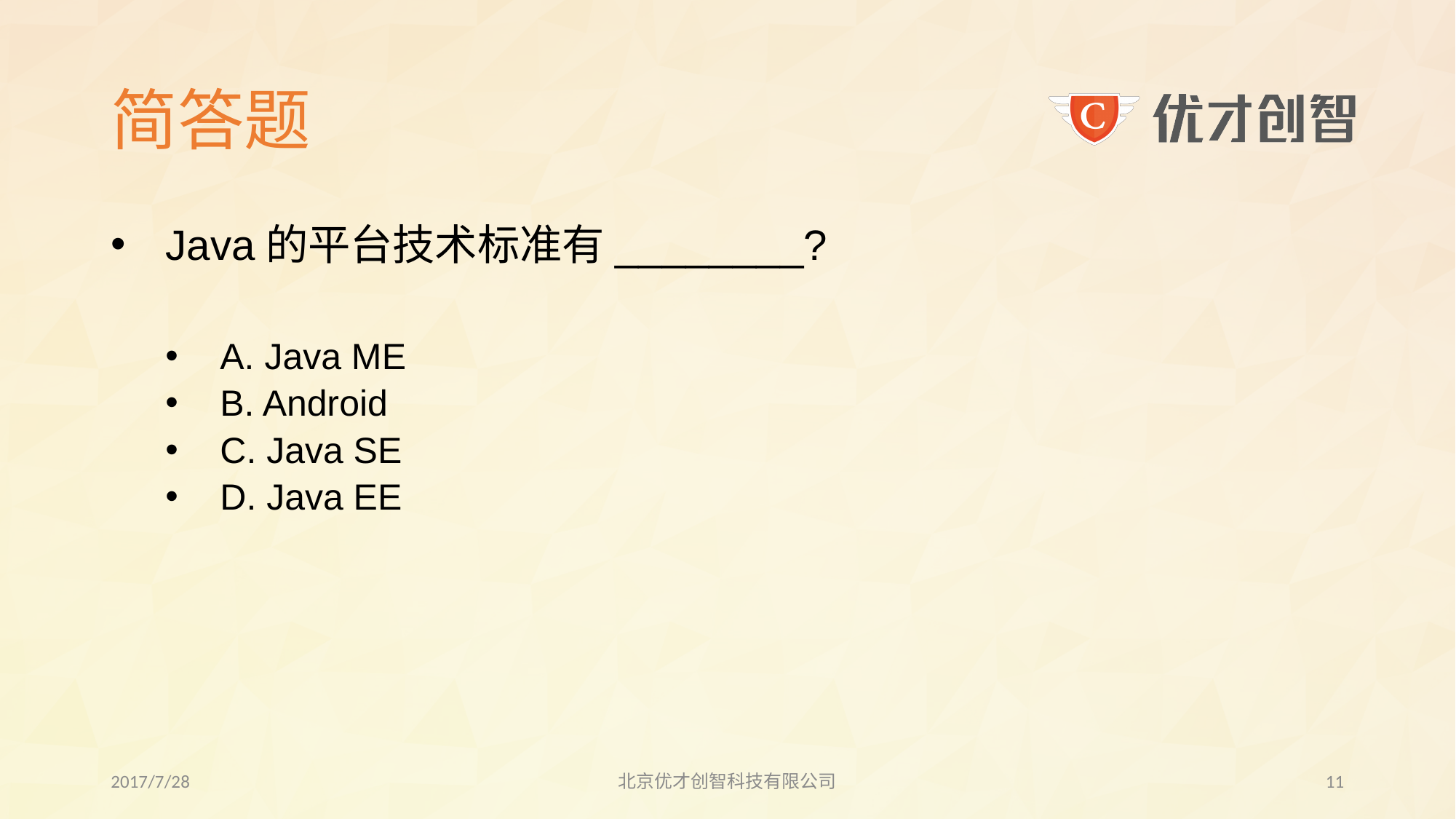

# 简答题
Java的平台技术标准有________?

A. Java ME
B. Android
C. Java SE
D. Java EE

2017/7/28
北京优才创智科技有限公司
11